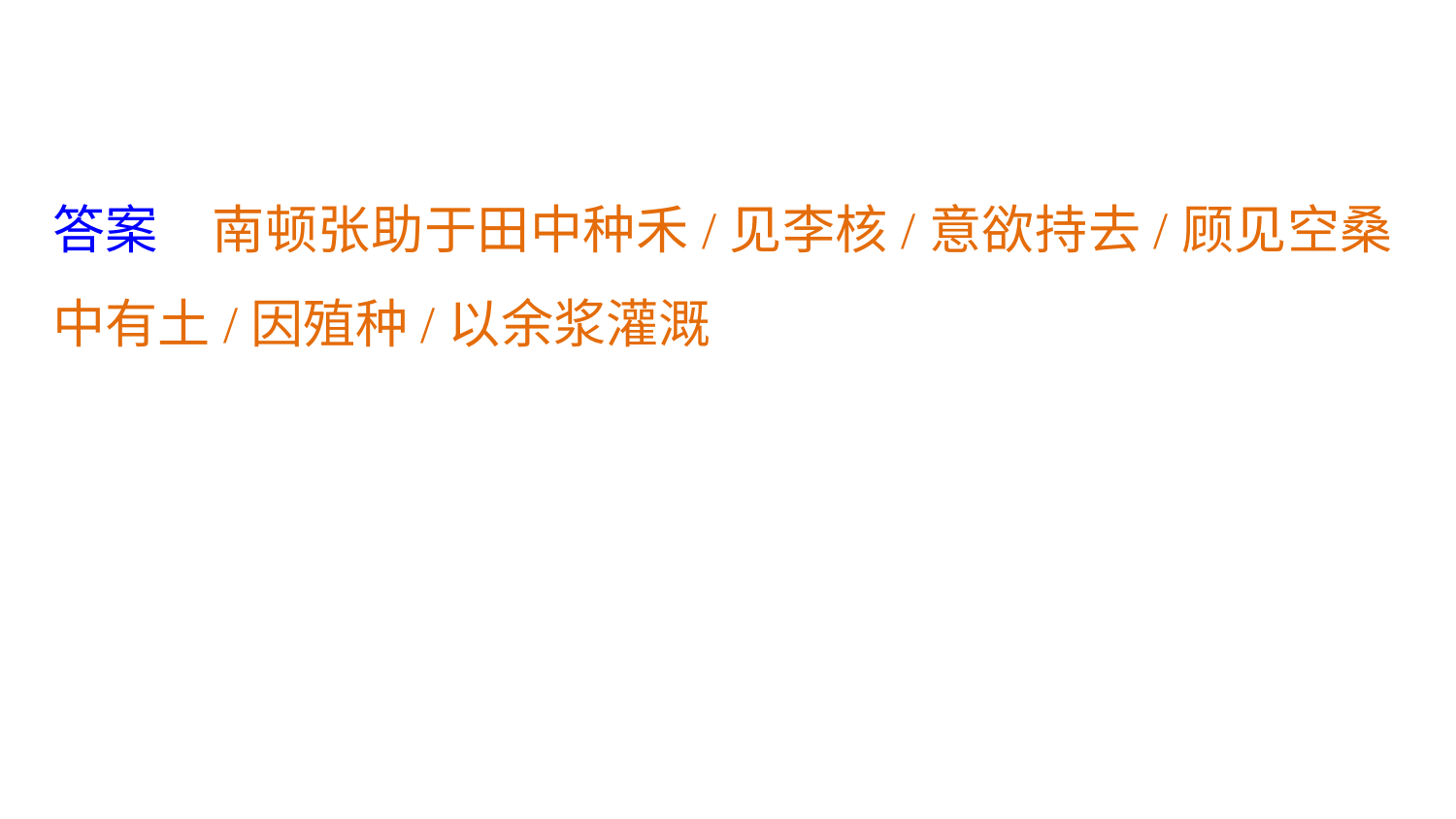

答案　南顿张助于田中种禾/见李核/意欲持去/顾见空桑中有土/因殖种/以余浆灌溉